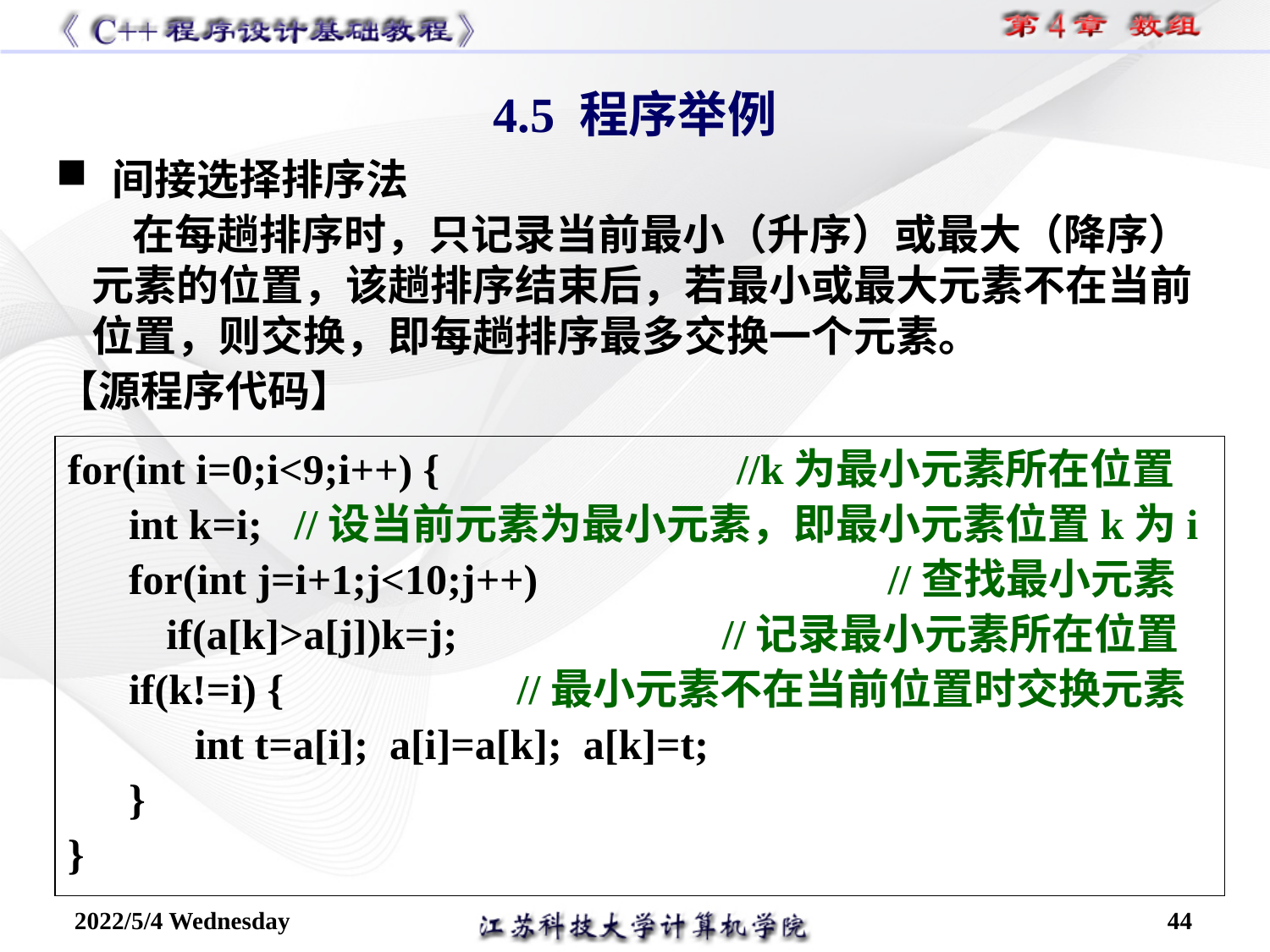

4.5 程序举例
 间接选择排序法
       在每趟排序时，只记录当前最小（升序）或最大（降序）元素的位置，该趟排序结束后，若最小或最大元素不在当前位置，则交换，即每趟排序最多交换一个元素。
【源程序代码】
for(int i=0;i<9;i++) {                            //k为最小元素所在位置
int k=i;   //设当前元素为最小元素，即最小元素位置k为i
for(int j=i+1;j<10;j++)                                 //查找最小元素
	if(a[k]>a[j])k=j;                         //记录最小元素所在位置
if(k!=i) {                      //最小元素不在当前位置时交换元素
int t=a[i];  a[i]=a[k];  a[k]=t;
}
}